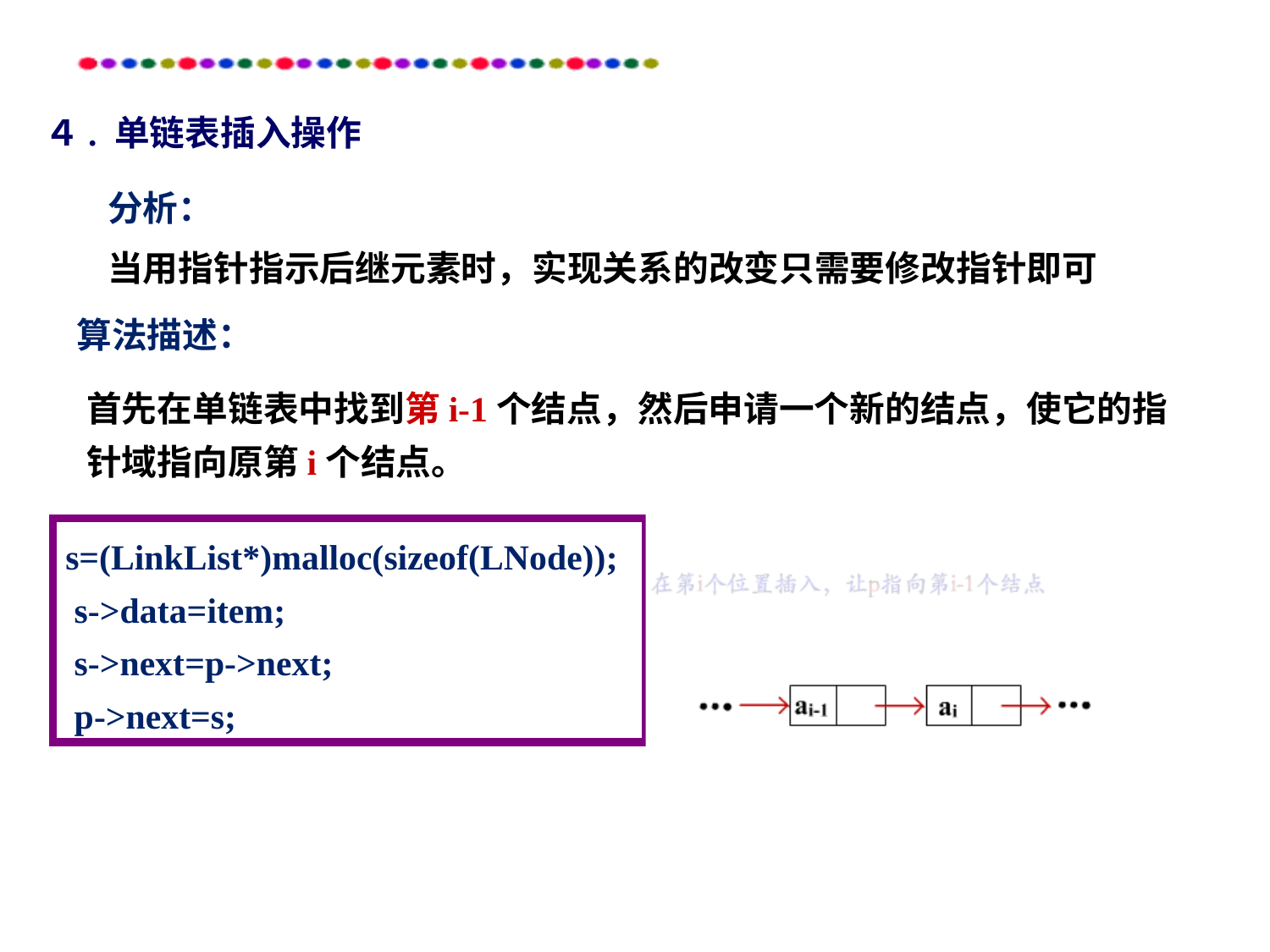

# ４. 单链表插入操作
分析：
当用指针指示后继元素时，实现关系的改变只需要修改指针即可
算法描述：
首先在单链表中找到第i-1个结点，然后申请一个新的结点，使它的指针域指向原第i个结点。
s=(LinkList*)malloc(sizeof(LNode));
 s->data=item;
 s->next=p->next;
 p->next=s;